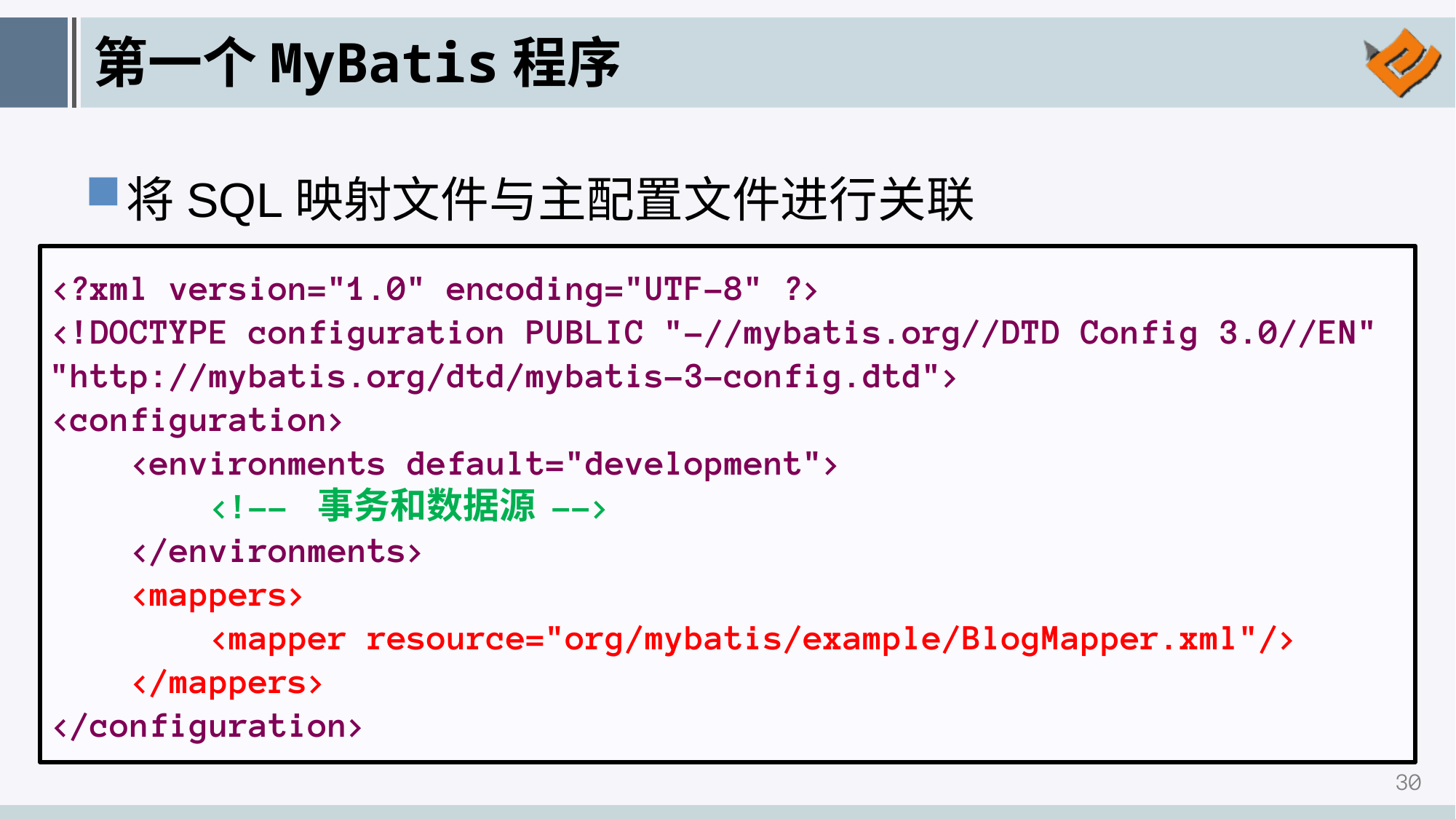

# 第一个MyBatis程序
将SQL映射文件与主配置文件进行关联

<?xml version="1.0" encoding="UTF-8" ?>
<!DOCTYPE configuration PUBLIC "-//mybatis.org//DTD Config 3.0//EN" "http://mybatis.org/dtd/mybatis-3-config.dtd">
<configuration>
    <environments default="development">
        <!-- 事务和数据源 -->
    </environments>
    <mappers>
        <mapper resource="org/mybatis/example/BlogMapper.xml"/>
    </mappers>
</configuration>